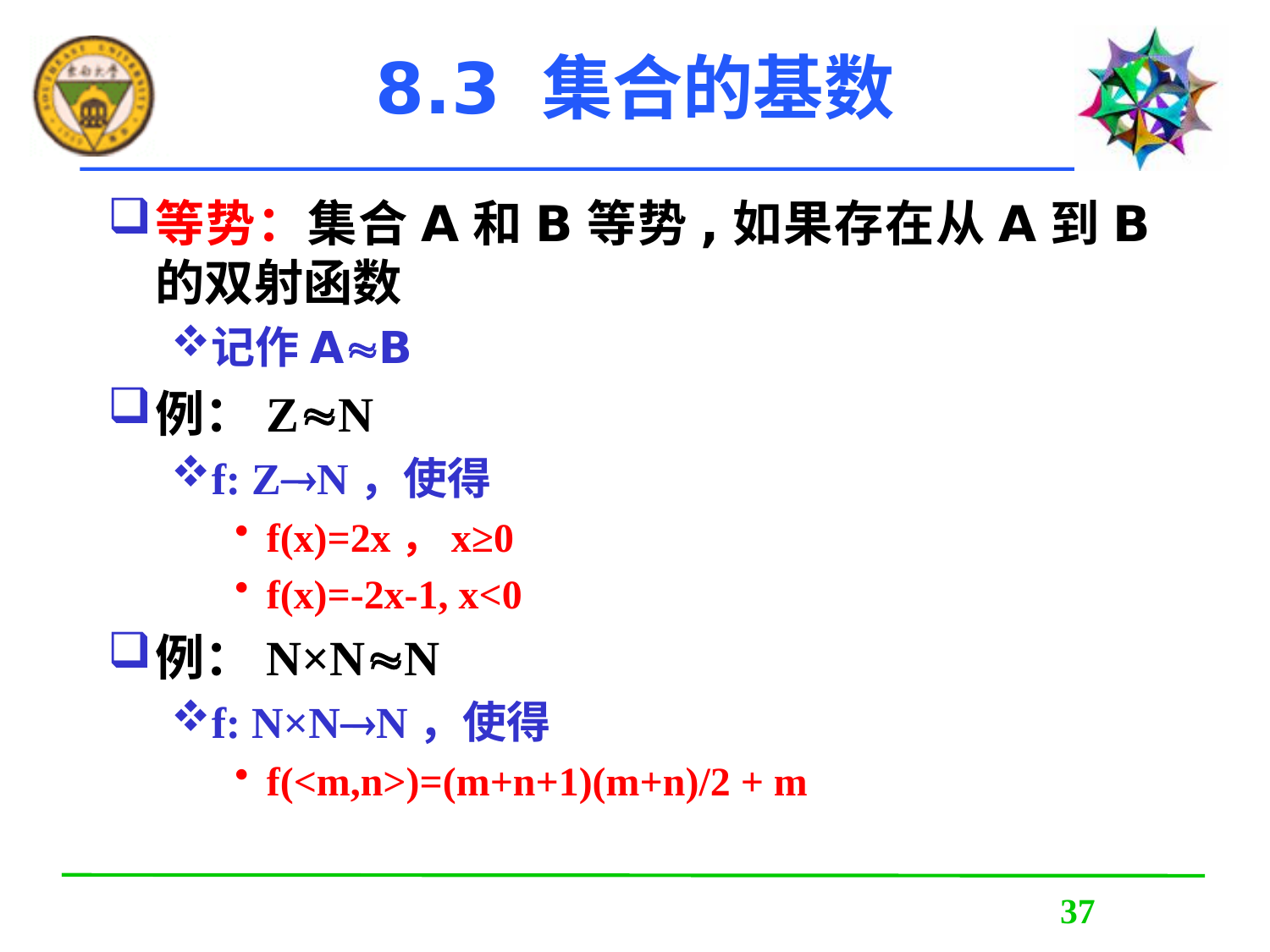

# 8.3 集合的基数
等势：集合A和B等势,如果存在从A到B的双射函数
记作A≈B
例：Z≈N
f: Z→N，使得
f(x)=2x，x≥0
f(x)=-2x-1, x<0
例：N×N≈N
f: N×N→N，使得
f(<m,n>)=(m+n+1)(m+n)/2 + m